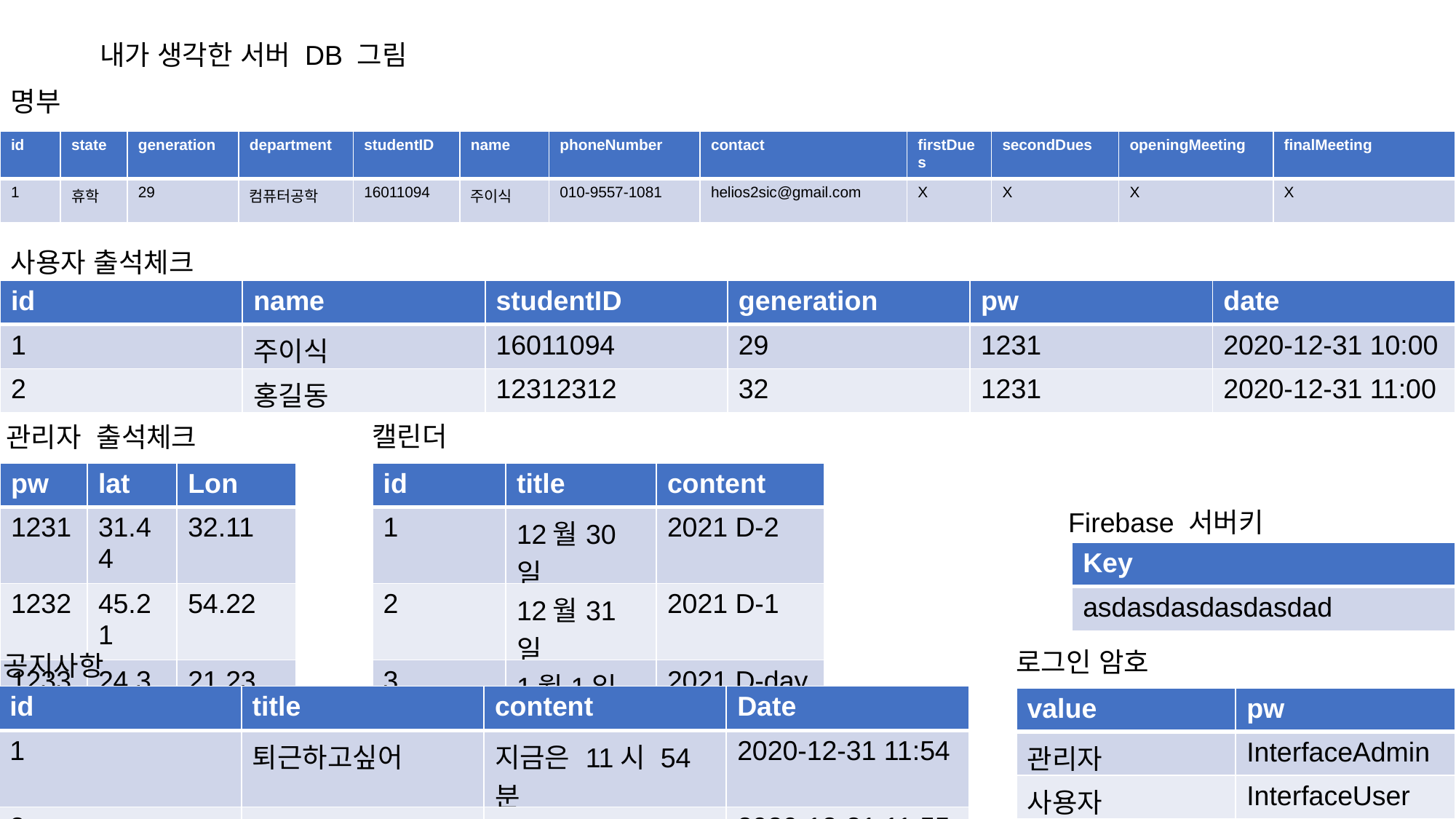

내가 생각한 서버 DB 그림
명부
| id | state | generation | department | studentID | name | phoneNumber | contact | firstDues | secondDues | openingMeeting | finalMeeting |
| --- | --- | --- | --- | --- | --- | --- | --- | --- | --- | --- | --- |
| 1 | 휴학 | 29 | 컴퓨터공학 | 16011094 | 주이식 | 010-9557-1081 | helios2sic@gmail.com | X | X | X | X |
사용자 출석체크
| id | name | studentID | generation | pw | date |
| --- | --- | --- | --- | --- | --- |
| 1 | 주이식 | 16011094 | 29 | 1231 | 2020-12-31 10:00 |
| 2 | 홍길동 | 12312312 | 32 | 1231 | 2020-12-31 11:00 |
캘린더
관리자  출석체크
| pw | lat | Lon |
| --- | --- | --- |
| 1231 | 31.44 | 32.11 |
| 1232 | 45.21 | 54.22 |
| 1233 | 24.35 | 21.23 |
| id | title | content |
| --- | --- | --- |
| 1 | 12월30일 | 2021 D-2 |
| 2 | 12월31일 | 2021 D-1 |
| 3 | 1월1일 | 2021 D-day |
Firebase 서버키
| Key |
| --- |
| asdasdasdasdasdad |
로그인 암호
공지사항
| id | title | content | Date |
| --- | --- | --- | --- |
| 1 | 퇴근하고싶어 | 지금은 11시 54분 | 2020-12-31 11:54 |
| 2 | 내일은 쉰다~ | 1월1일 개꿀 | 2020-12-31 11:55 |
| value | pw |
| --- | --- |
| 관리자 | InterfaceAdmin |
| 사용자 | InterfaceUser |